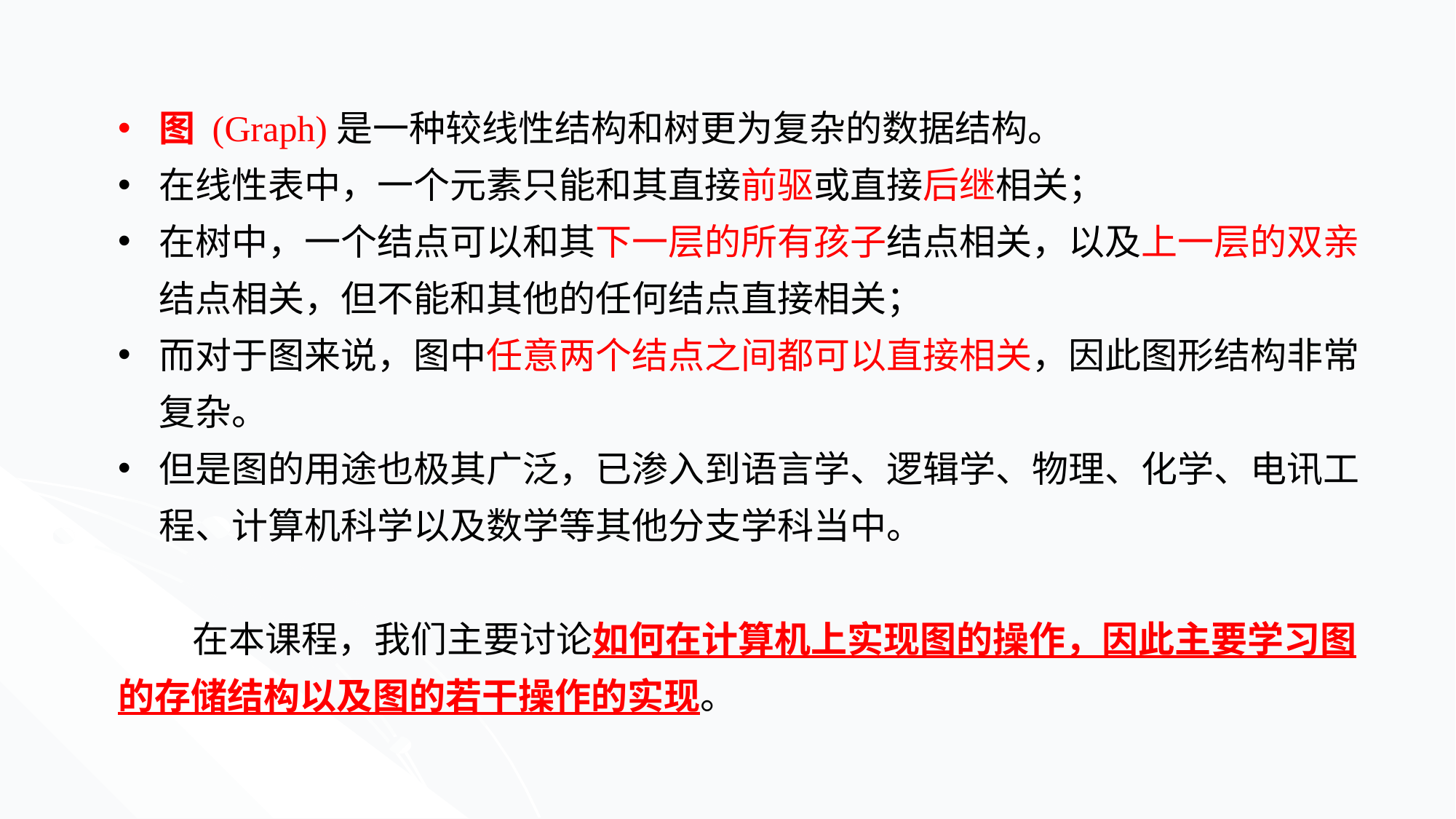

图 (Graph)是一种较线性结构和树更为复杂的数据结构。
在线性表中，一个元素只能和其直接前驱或直接后继相关；
在树中，一个结点可以和其下一层的所有孩子结点相关，以及上一层的双亲结点相关，但不能和其他的任何结点直接相关；
而对于图来说，图中任意两个结点之间都可以直接相关，因此图形结构非常复杂。
但是图的用途也极其广泛，已渗入到语言学、逻辑学、物理、化学、电讯工程、计算机科学以及数学等其他分支学科当中。

        在本课程，我们主要讨论如何在计算机上实现图的操作，因此主要学习图的存储结构以及图的若干操作的实现。